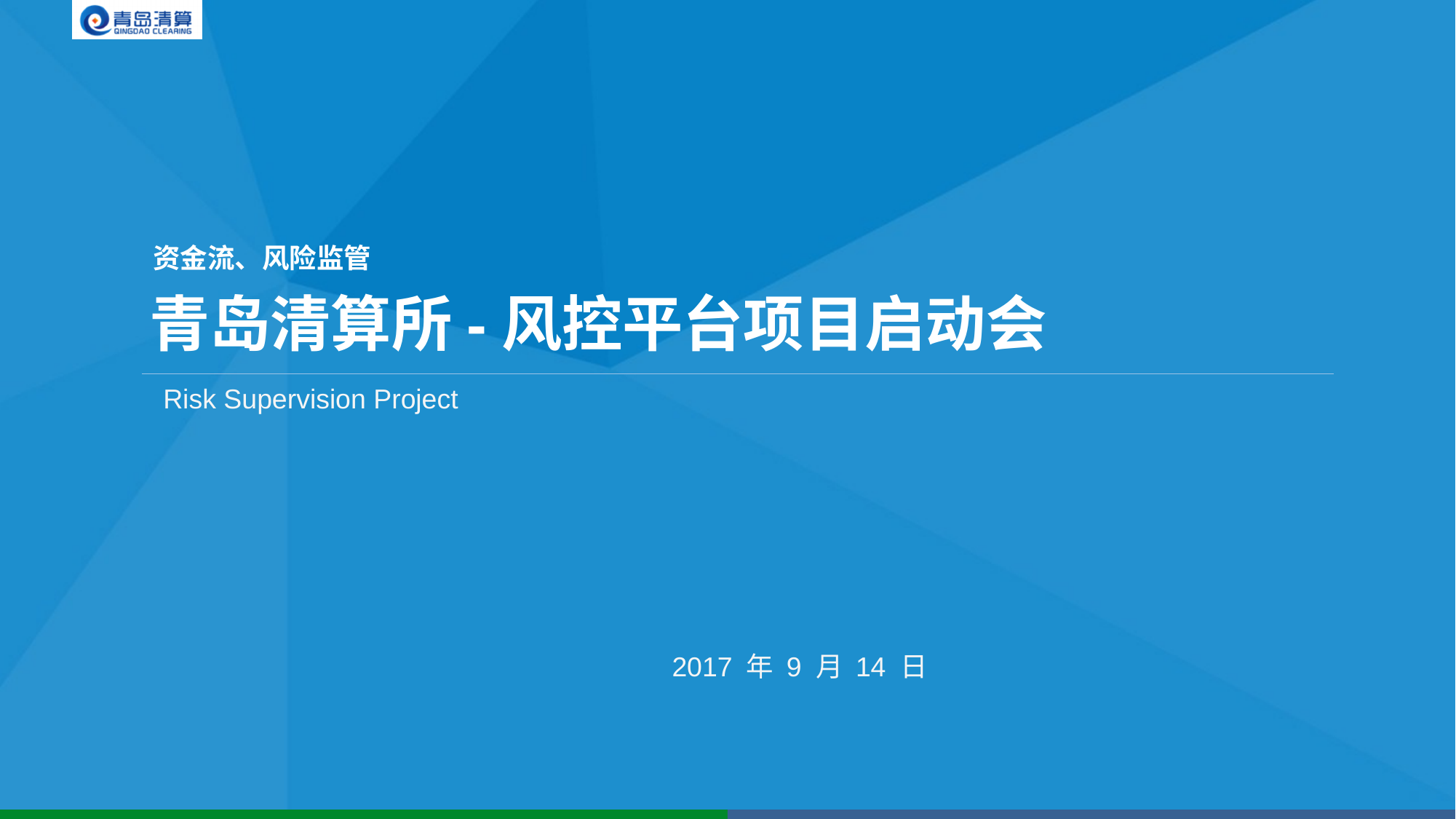

# 资金流、风险监管
青岛清算所-风控平台项目启动会
Risk Supervision Project
2017 年 9 月 14 日